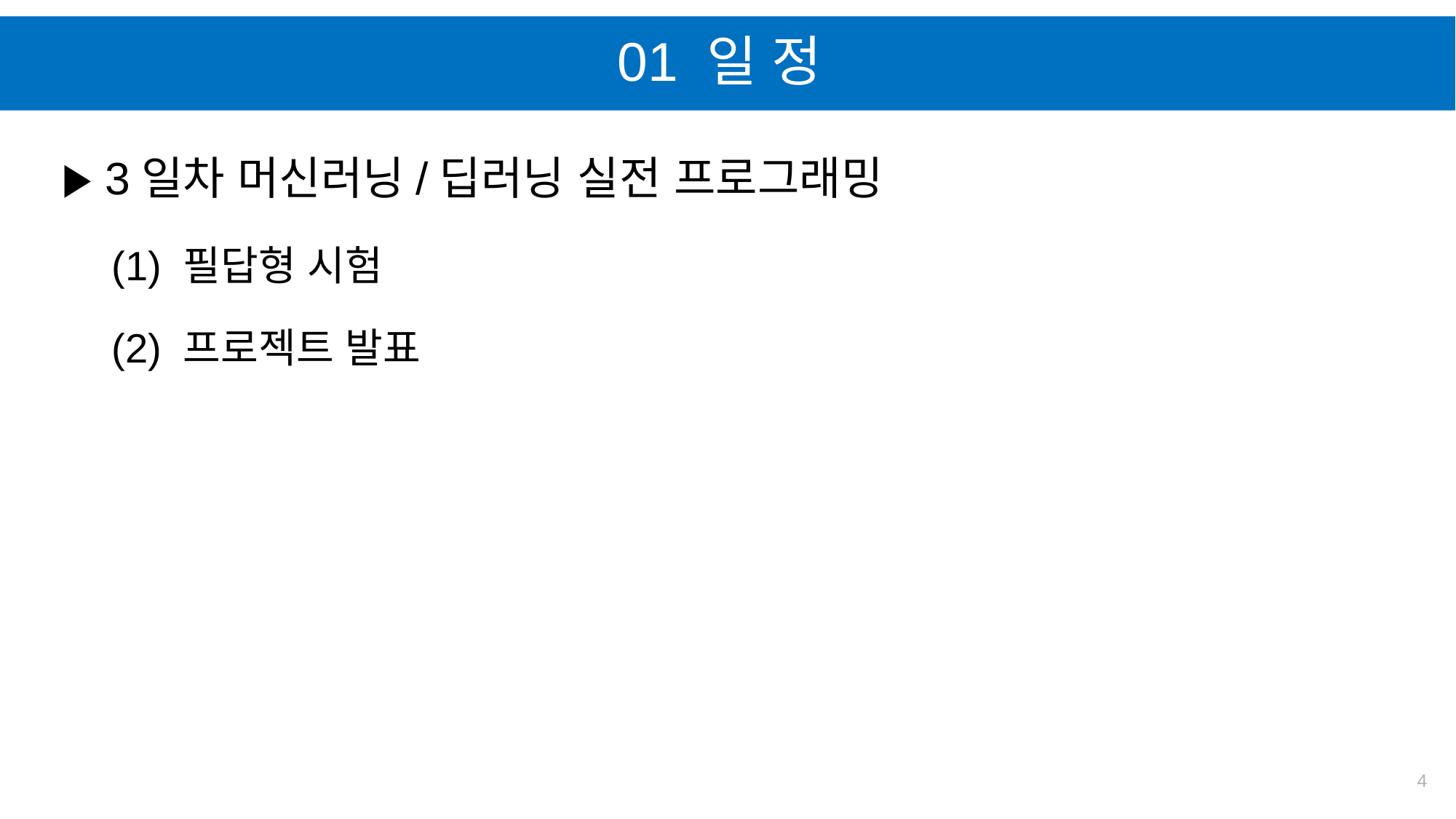

# 01 일 정
▶ 3일차 머신러닝/딥러닝 실전 프로그래밍
(1) 필답형 시험
(2) 프로젝트 발표
4